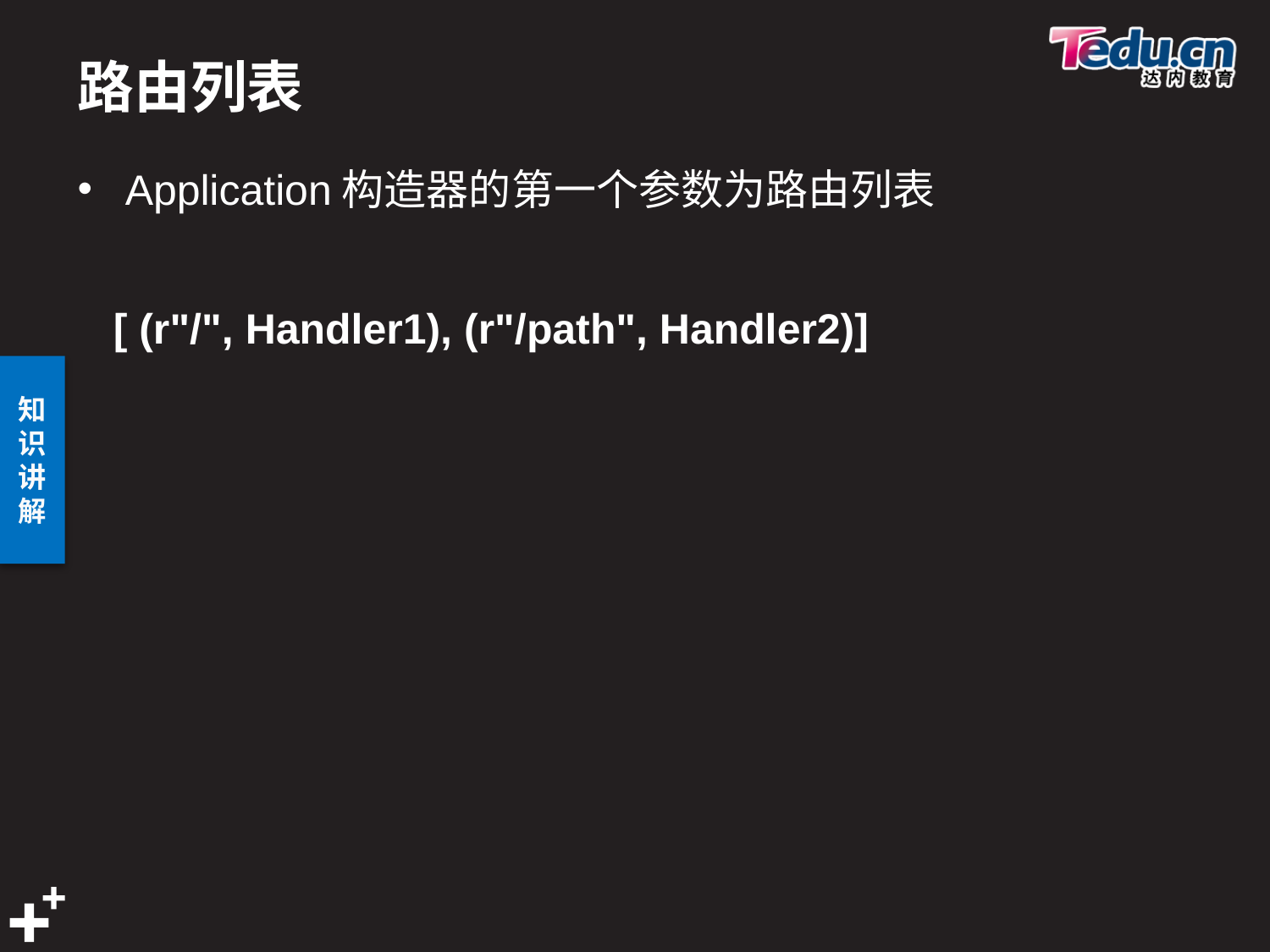

# 路由列表
Application构造器的第一个参数为路由列表

   [ (r"/", Handler1), (r"/path", Handler2)]